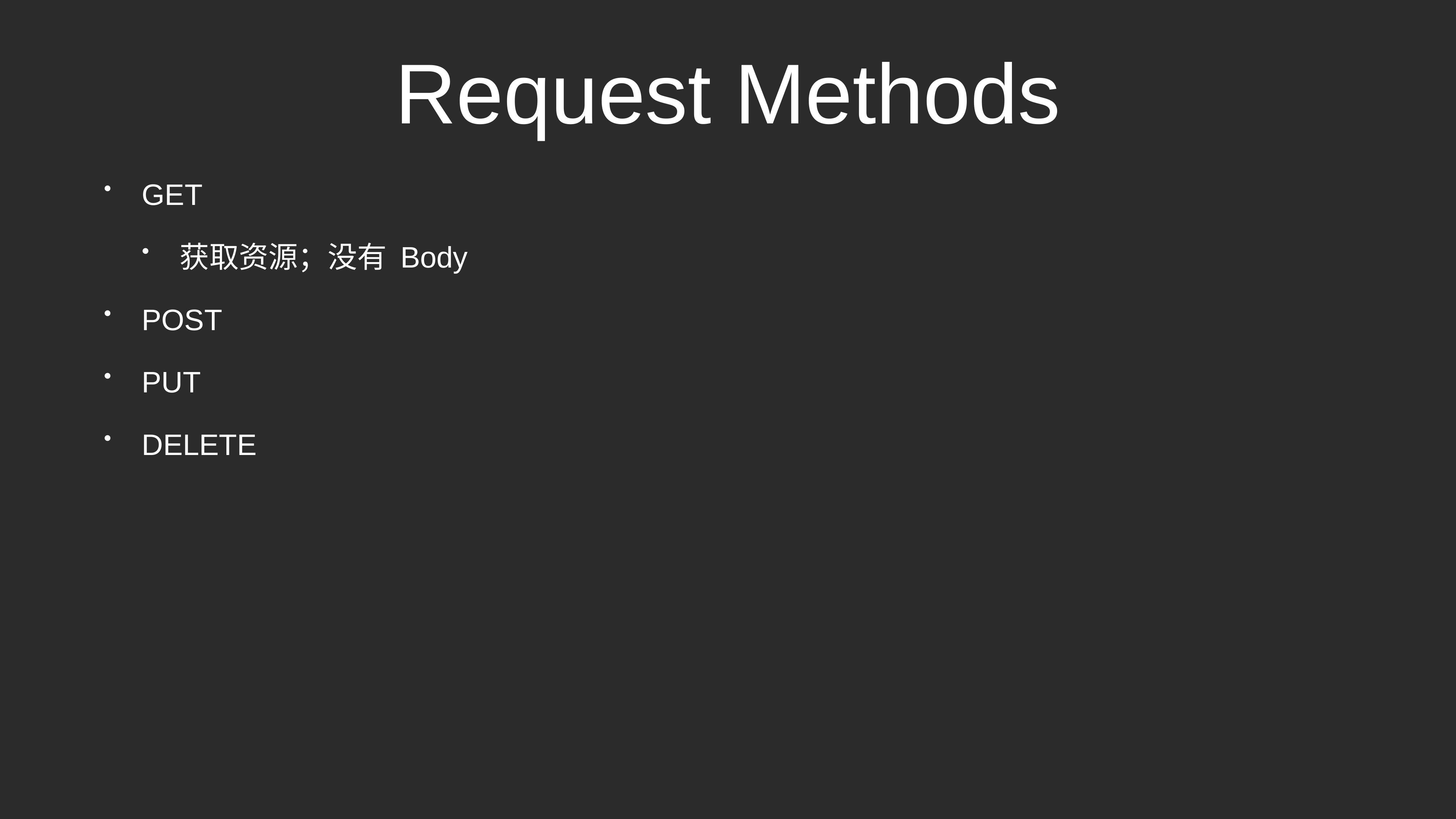

# Request Methods
GET
获取资源；没有 Body
POST
PUT
DELETE